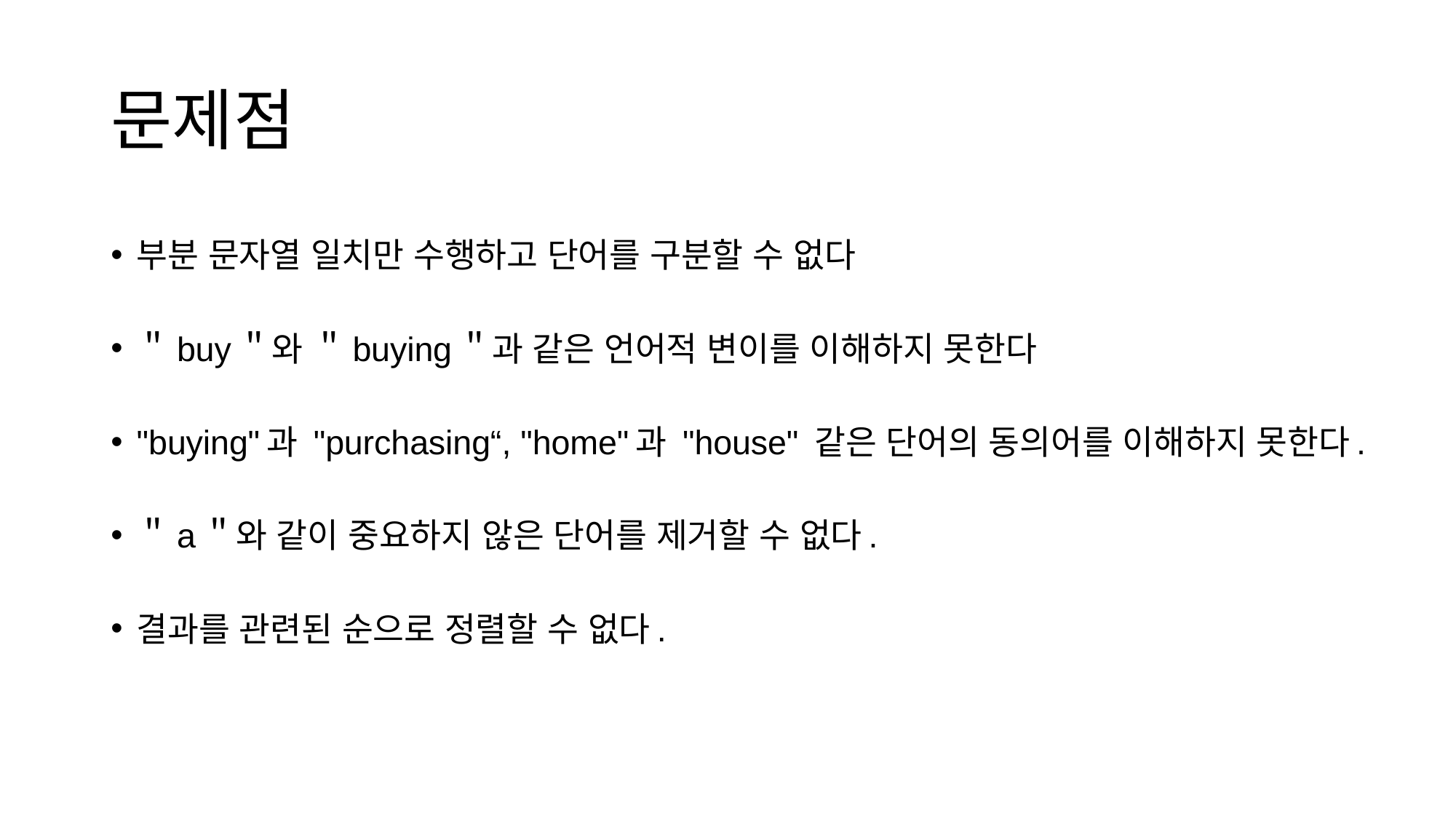

# 문제점
부분 문자열 일치만 수행하고 단어를 구분할 수 없다
＂buy＂와 ＂buying＂과 같은 언어적 변이를 이해하지 못한다
"buying"과 "purchasing“, "home"과 "house" 같은 단어의 동의어를 이해하지 못한다.
＂a＂와 같이 중요하지 않은 단어를 제거할 수 없다.
결과를 관련된 순으로 정렬할 수 없다.